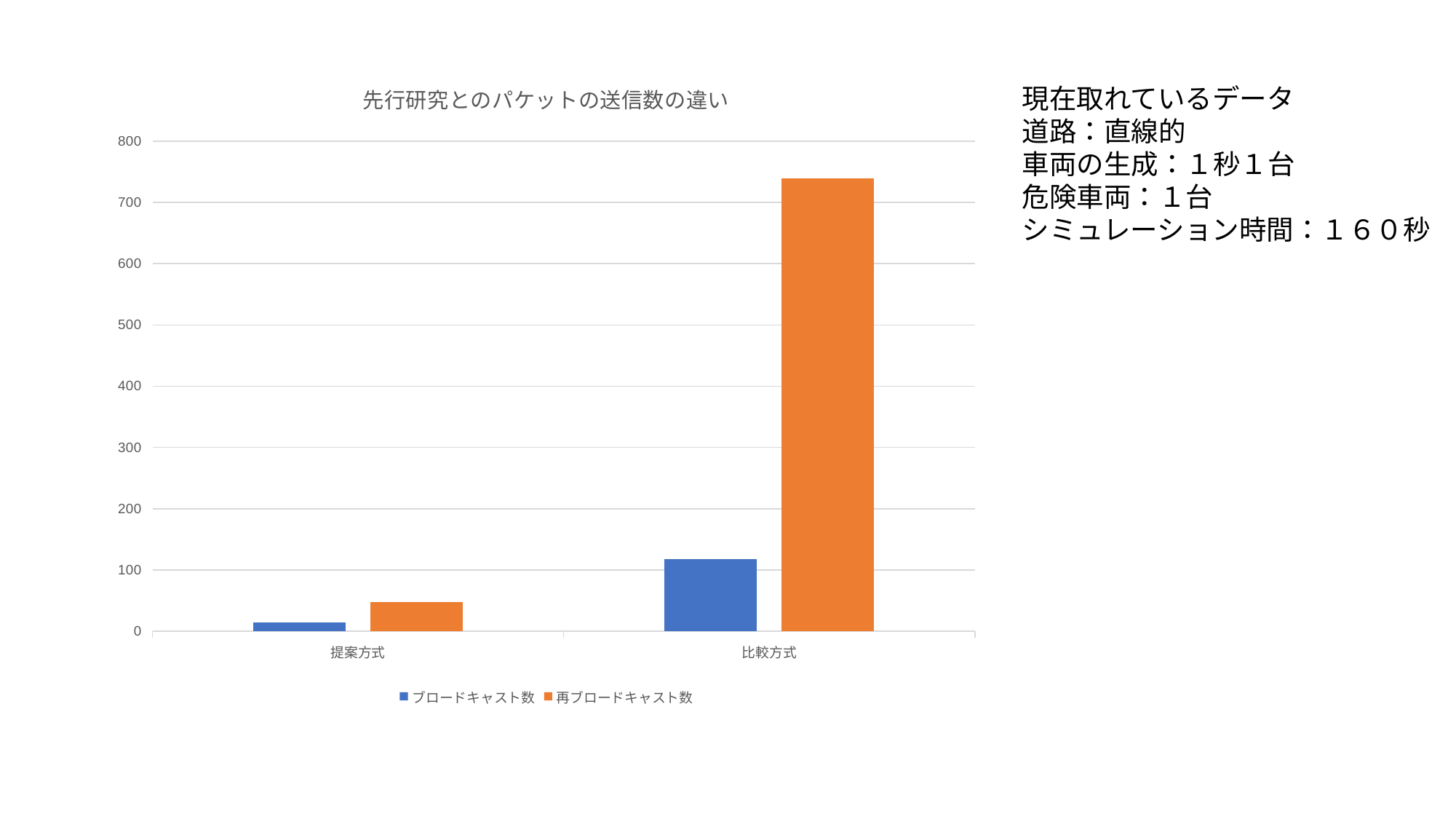

### Chart: 先行研究とのパケットの送信数の違い

| Category | ブロードキャスト数 | 再ブロードキャスト数 |
|---|---|---|
| 提案方式 | 15.0 | 48.0 |
| 比較方式 | 118.0 | 739.0 |
現在取れているデータ
道路：直線的
車両の生成：１秒１台
危険車両：１台
シミュレーション時間：１６０秒